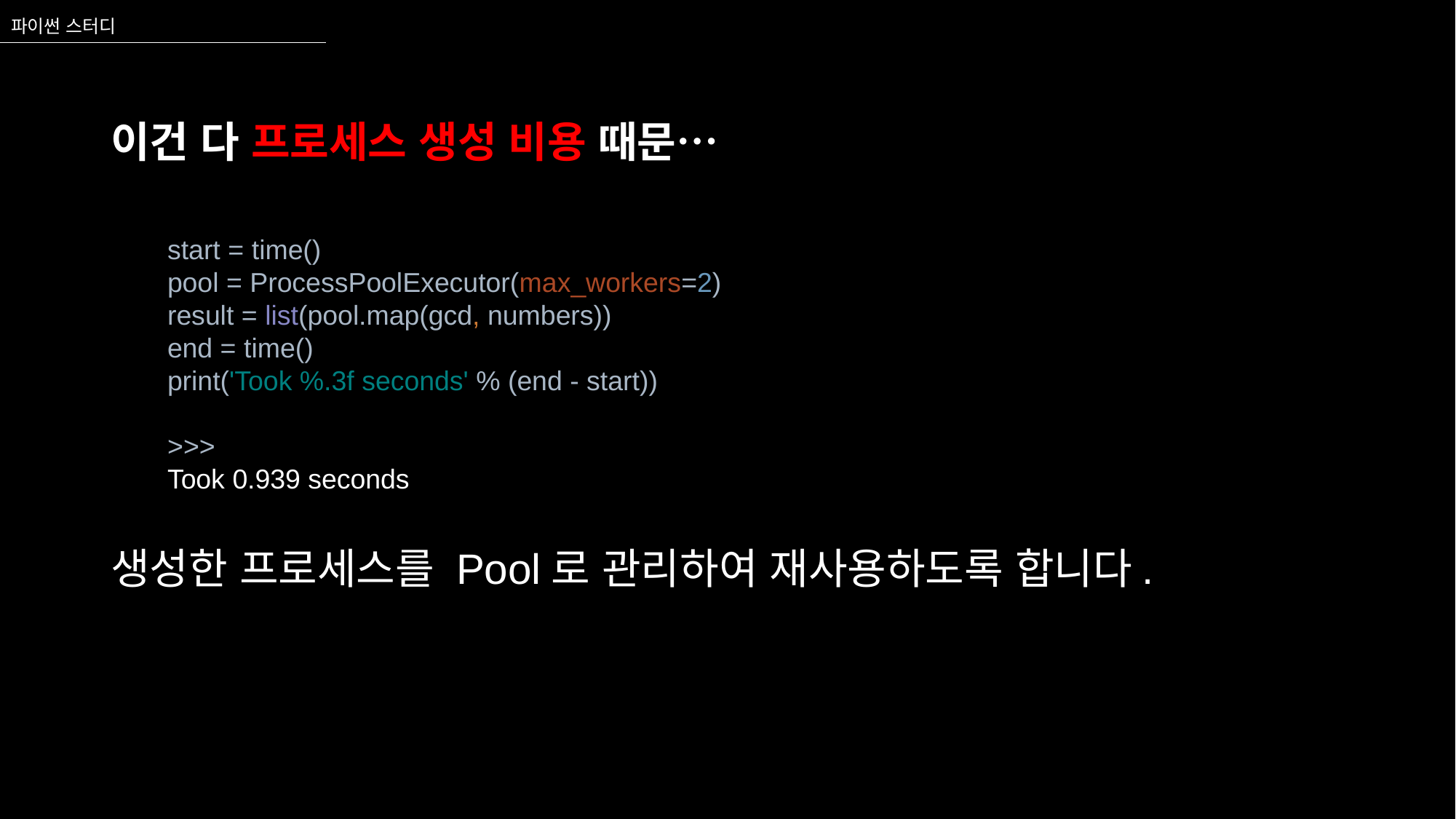

파이썬 스터디
이건 다 프로세스 생성 비용 때문…

생성한 프로세스를 Pool로 관리하여 재사용하도록 합니다.
start = time()
pool = ProcessPoolExecutor(max_workers=2)
result = list(pool.map(gcd, numbers))
end = time()
print('Took %.3f seconds' % (end - start))

>>>
Took 0.939 seconds